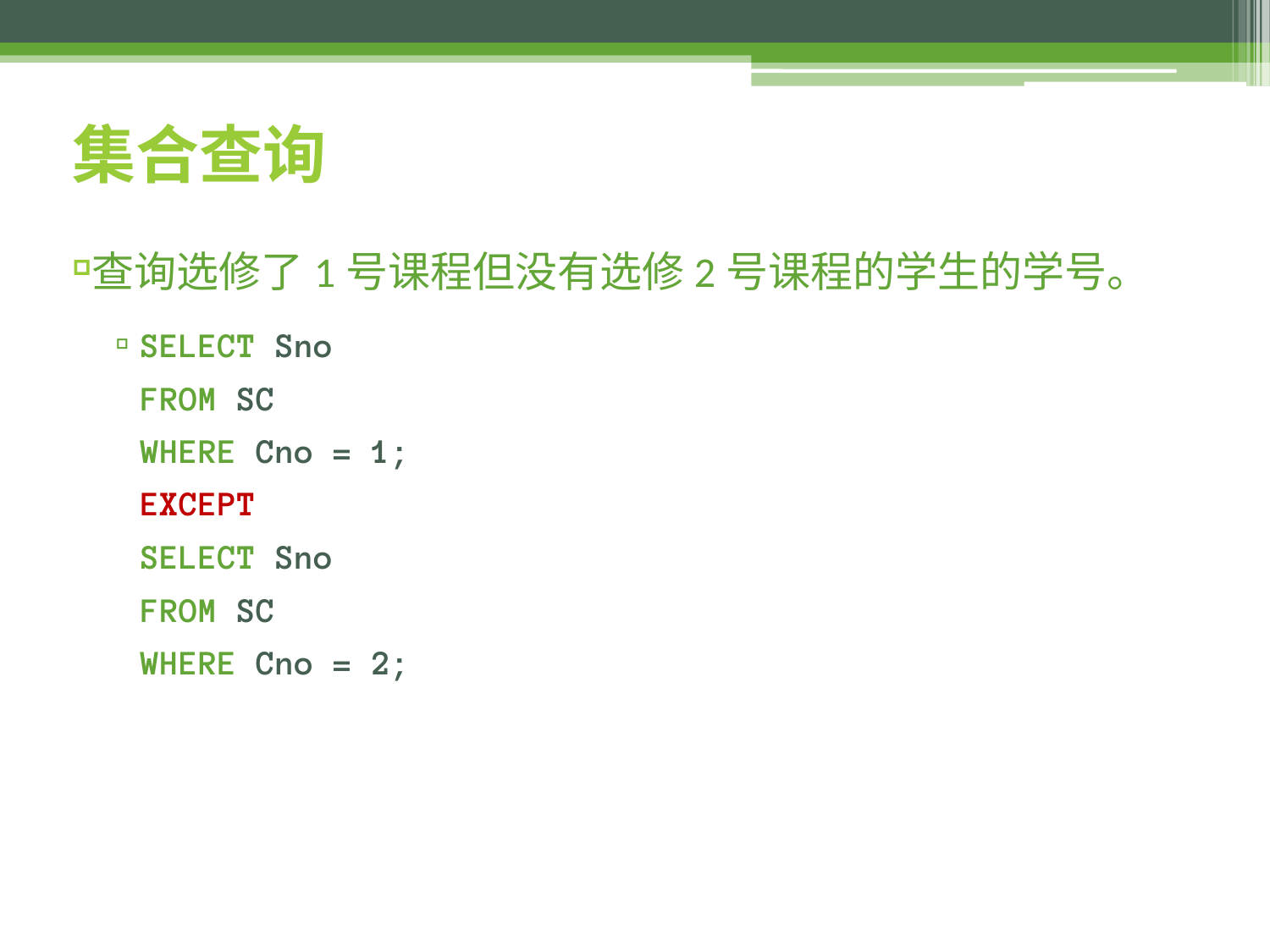

# 集合查询
查询选修了1号课程但没有选修2号课程的学生的学号。
SELECT Sno
FROM SC
WHERE Cno = 1;
EXCEPT
SELECT Sno
FROM SC
WHERE Cno = 2;